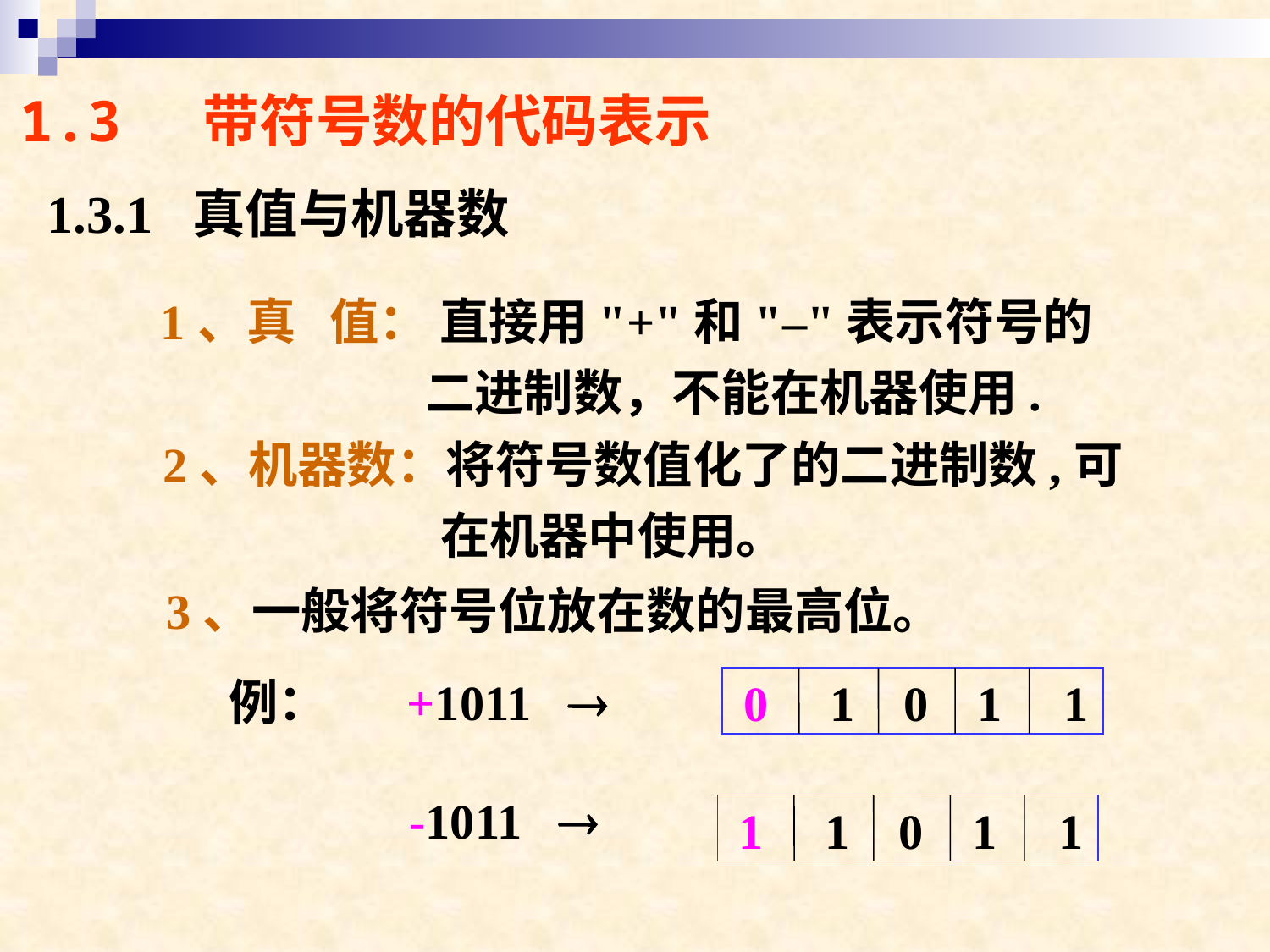

1.3  带符号数的代码表示
1.3.1  真值与机器数
1、真   值： 直接用"+"和"–"表示符号的二进制数，不能在机器使用.
2、机器数：将符号数值化了的二进制数,可在机器中使用。
3、一般将符号位放在数的最高位。
例：      +1011   →
0     1    0    1     1

-1011   →
1     1    0    1     1